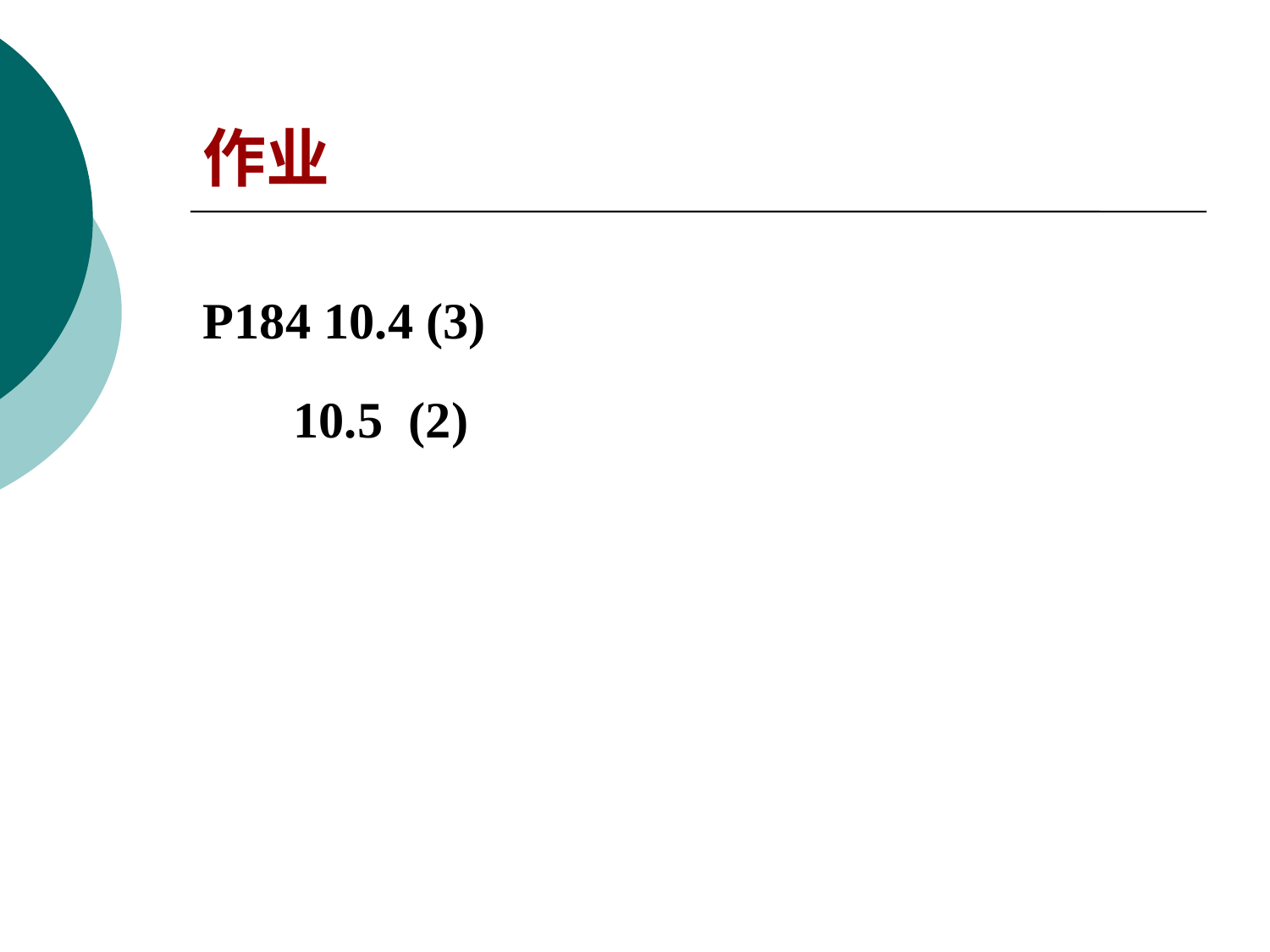

# 作业
P184 10.4 (3)
       10.5  (2)